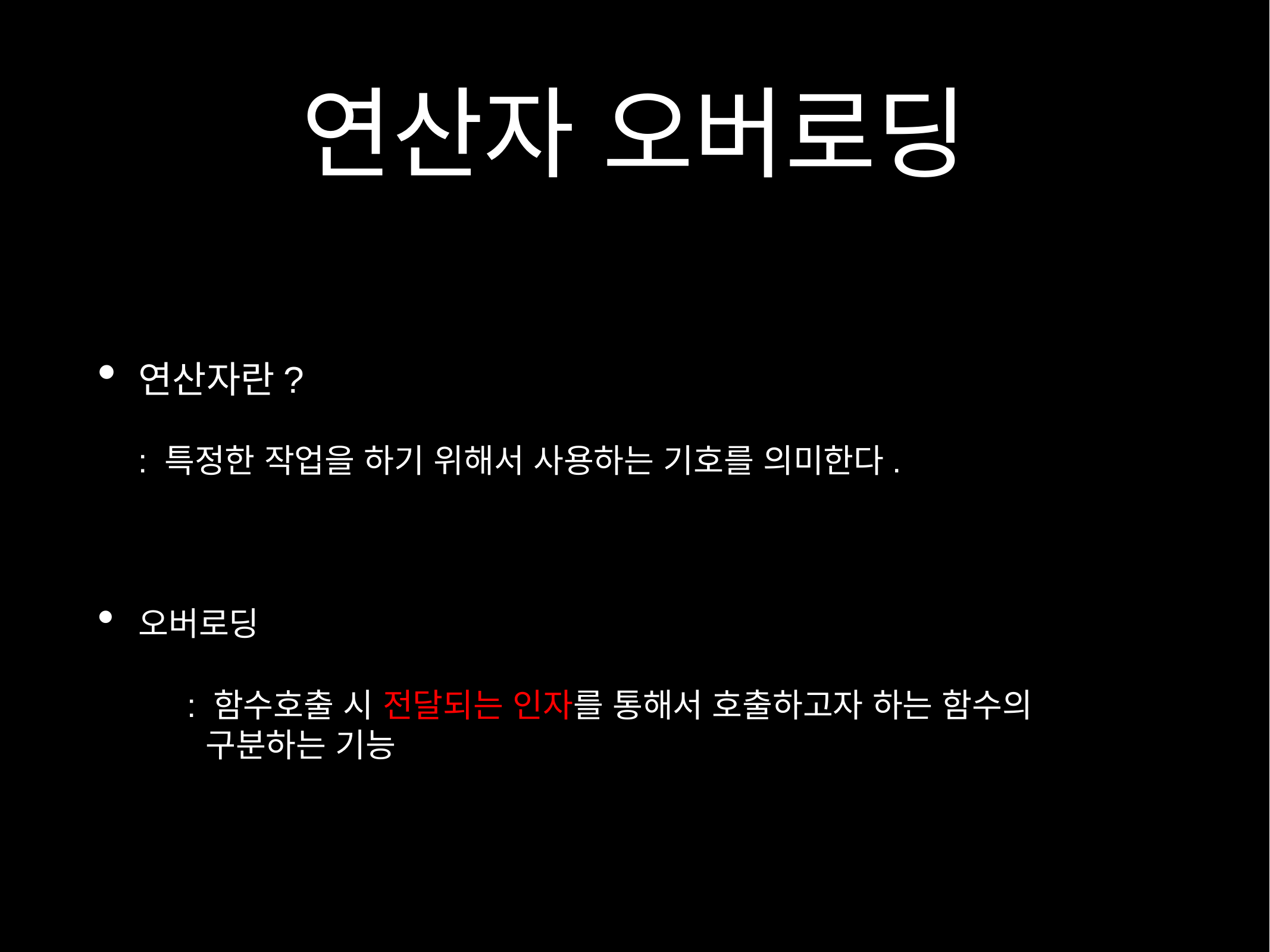

# 연산자 오버로딩
연산자란?
: 특정한 작업을 하기 위해서 사용하는 기호를 의미한다.

오버로딩
	: 함수호출 시 전달되는 인자를 통해서 호출하고자 하는 함수의	 		  구분하는 기능